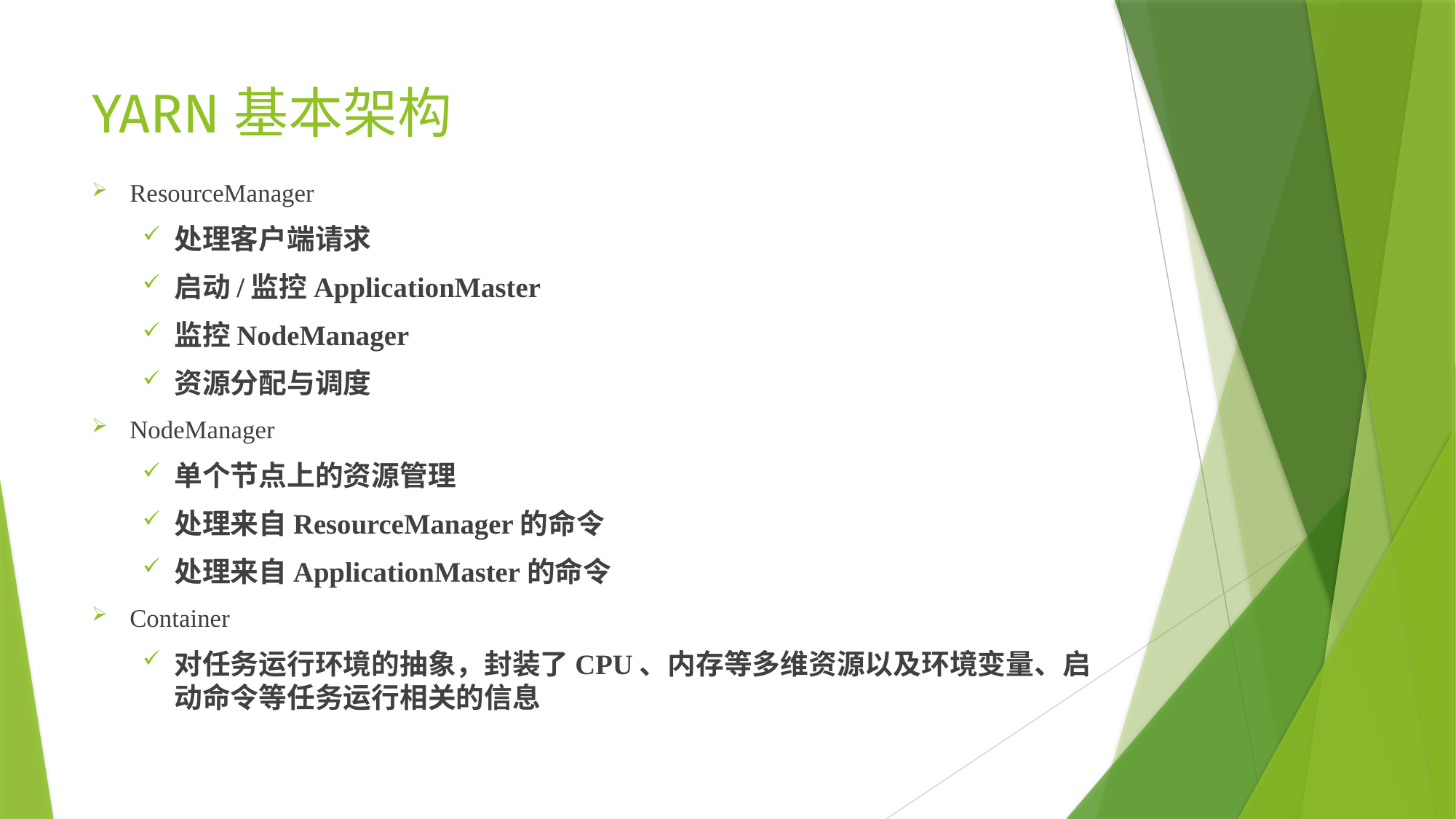

# YARN基本架构
ResourceManager
处理客户端请求
启动/监控ApplicationMaster
监控NodeManager
资源分配与调度
NodeManager
单个节点上的资源管理
处理来自ResourceManager的命令
处理来自ApplicationMaster的命令
Container
对任务运行环境的抽象，封装了CPU、内存等多维资源以及环境变量、启动命令等任务运行相关的信息